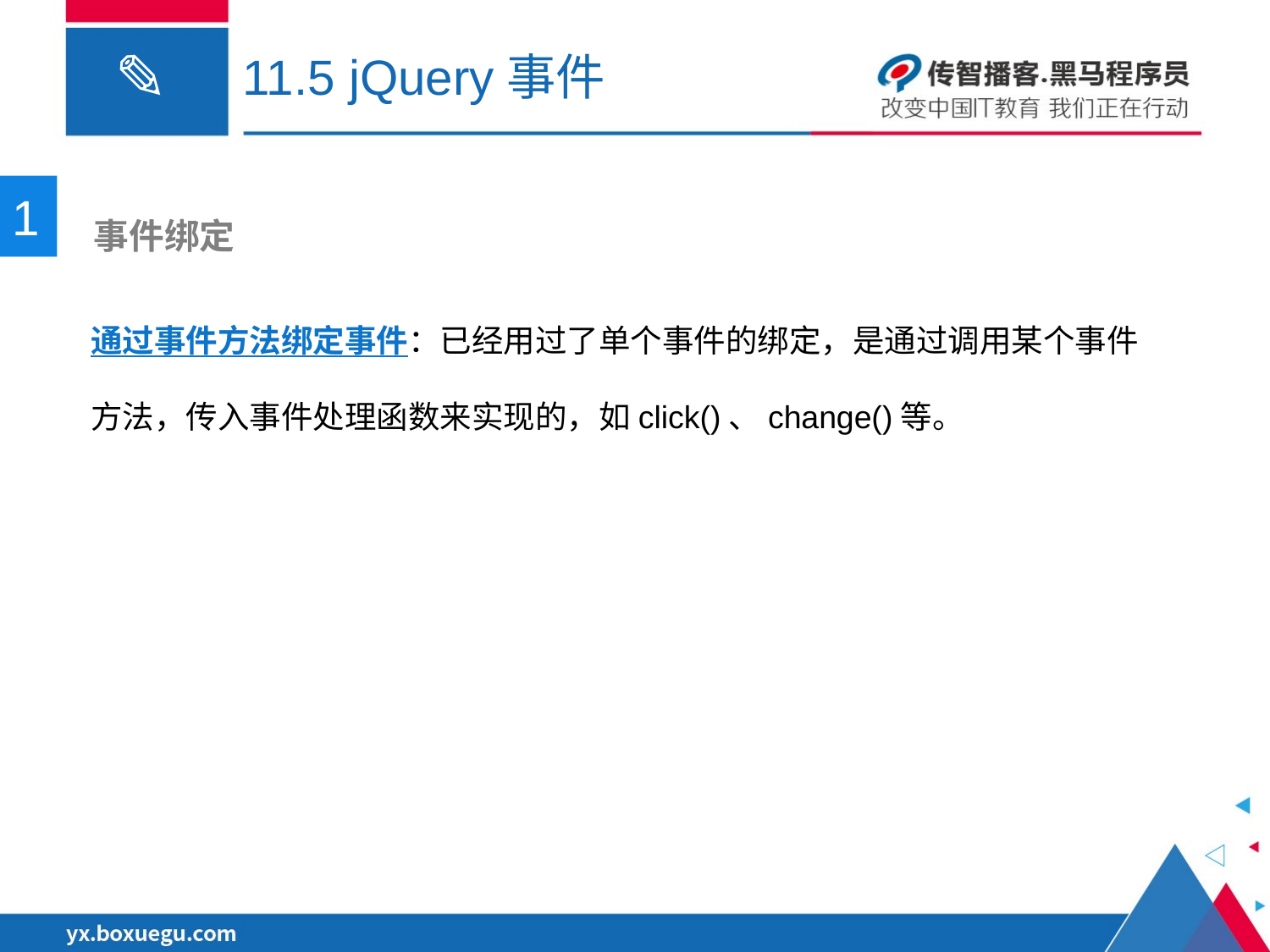

# 11.5 jQuery事件

1
  事件绑定
通过事件方法绑定事件：已经用过了单个事件的绑定，是通过调用某个事件方法，传入事件处理函数来实现的，如click()、change()等。